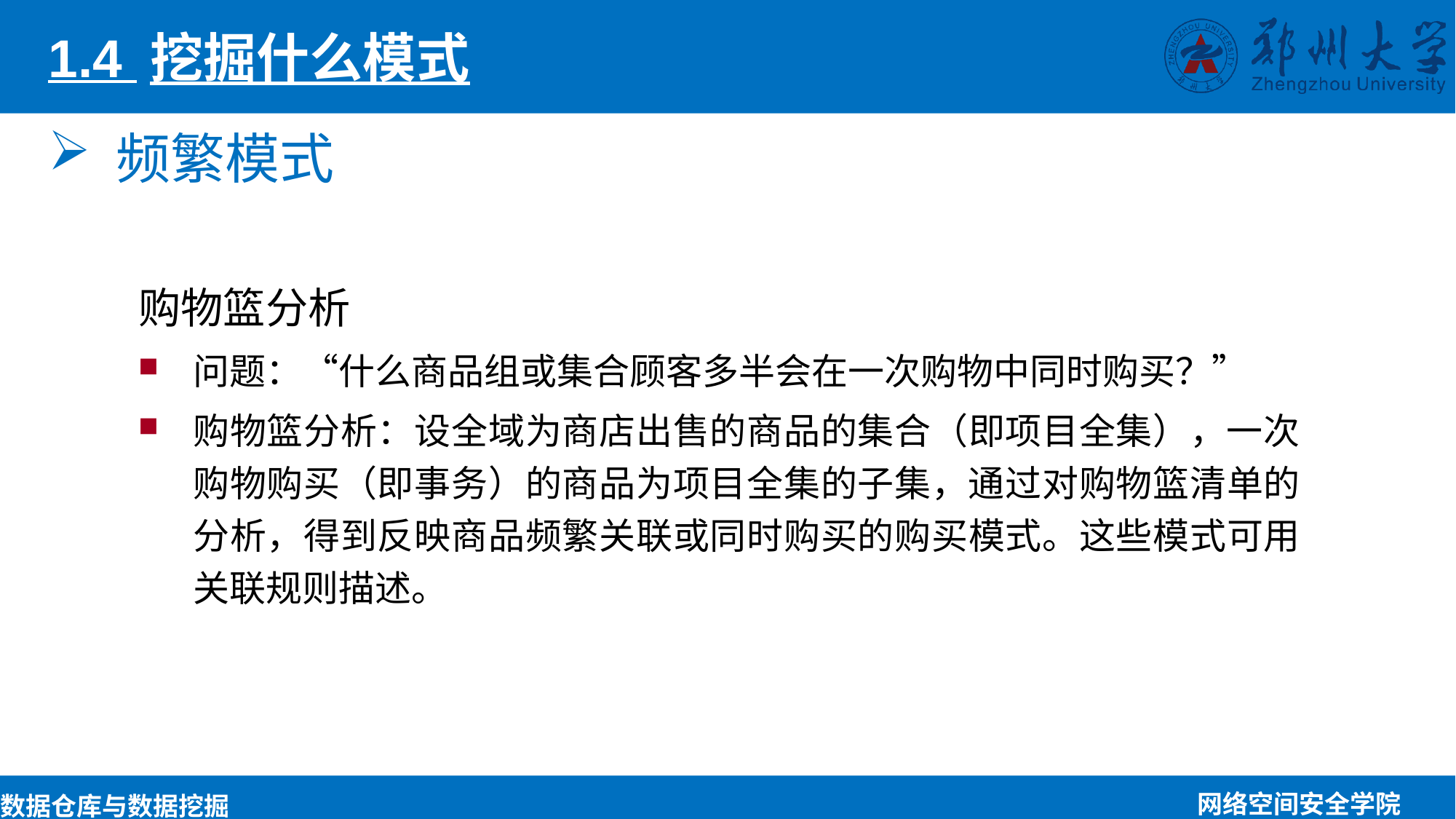

1.4 挖掘什么模式
频繁模式
购物篮分析
问题：“什么商品组或集合顾客多半会在一次购物中同时购买？”
购物篮分析：设全域为商店出售的商品的集合（即项目全集），一次购物购买（即事务）的商品为项目全集的子集，通过对购物篮清单的分析，得到反映商品频繁关联或同时购买的购买模式。这些模式可用关联规则描述。